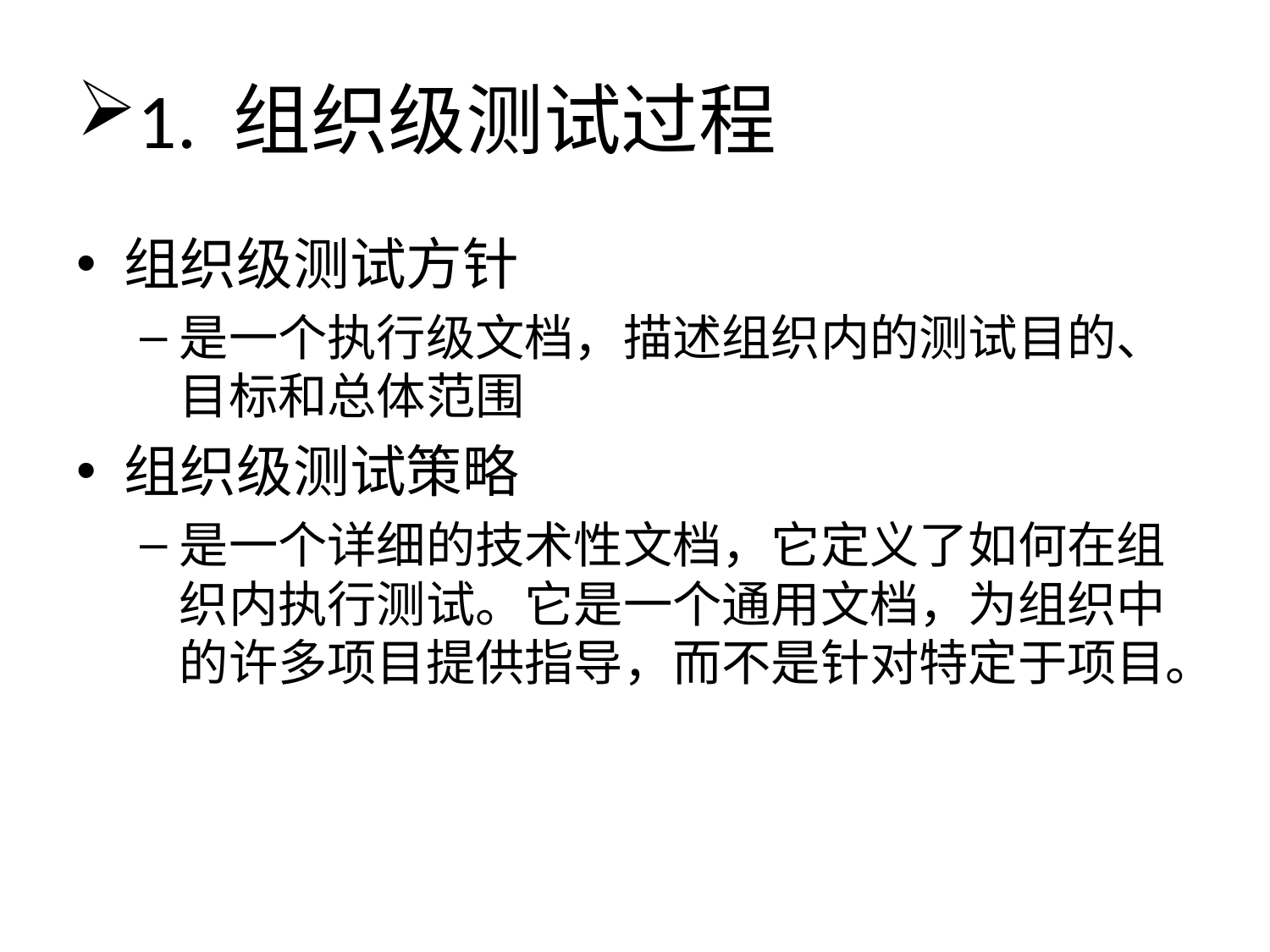

# 1. 组织级测试过程
组织级测试方针
是一个执行级文档，描述组织内的测试目的、目标和总体范围
组织级测试策略
是一个详细的技术性文档，它定义了如何在组织内执行测试。它是一个通用文档，为组织中的许多项目提供指导，而不是针对特定于项目。